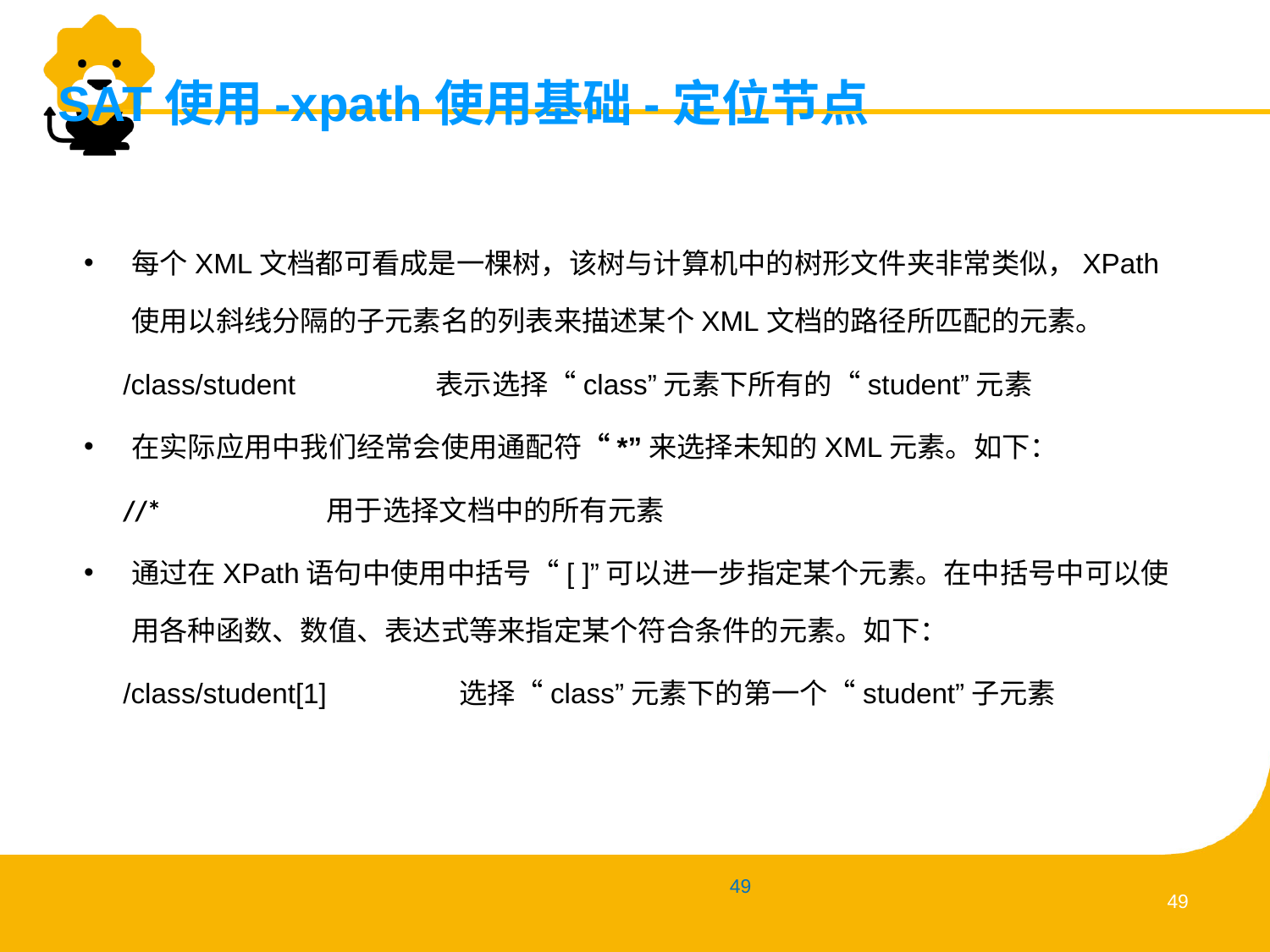

# SAT使用-xpath使用基础-定位节点
每个XML文档都可看成是一棵树，该树与计算机中的树形文件夹非常类似，XPath使用以斜线分隔的子元素名的列表来描述某个XML文档的路径所匹配的元素。
     /class/student                 表示选择“class”元素下所有的“student”元素
在实际应用中我们经常会使用通配符“*”来选择未知的XML元素。如下：
     //*                         用于选择文档中的所有元素
通过在XPath语句中使用中括号“[ ]”可以进一步指定某个元素。在中括号中可以使用各种函数、数值、表达式等来指定某个符合条件的元素。如下：
     /class/student[1]                选择“class”元素下的第一个“student”子元素

49